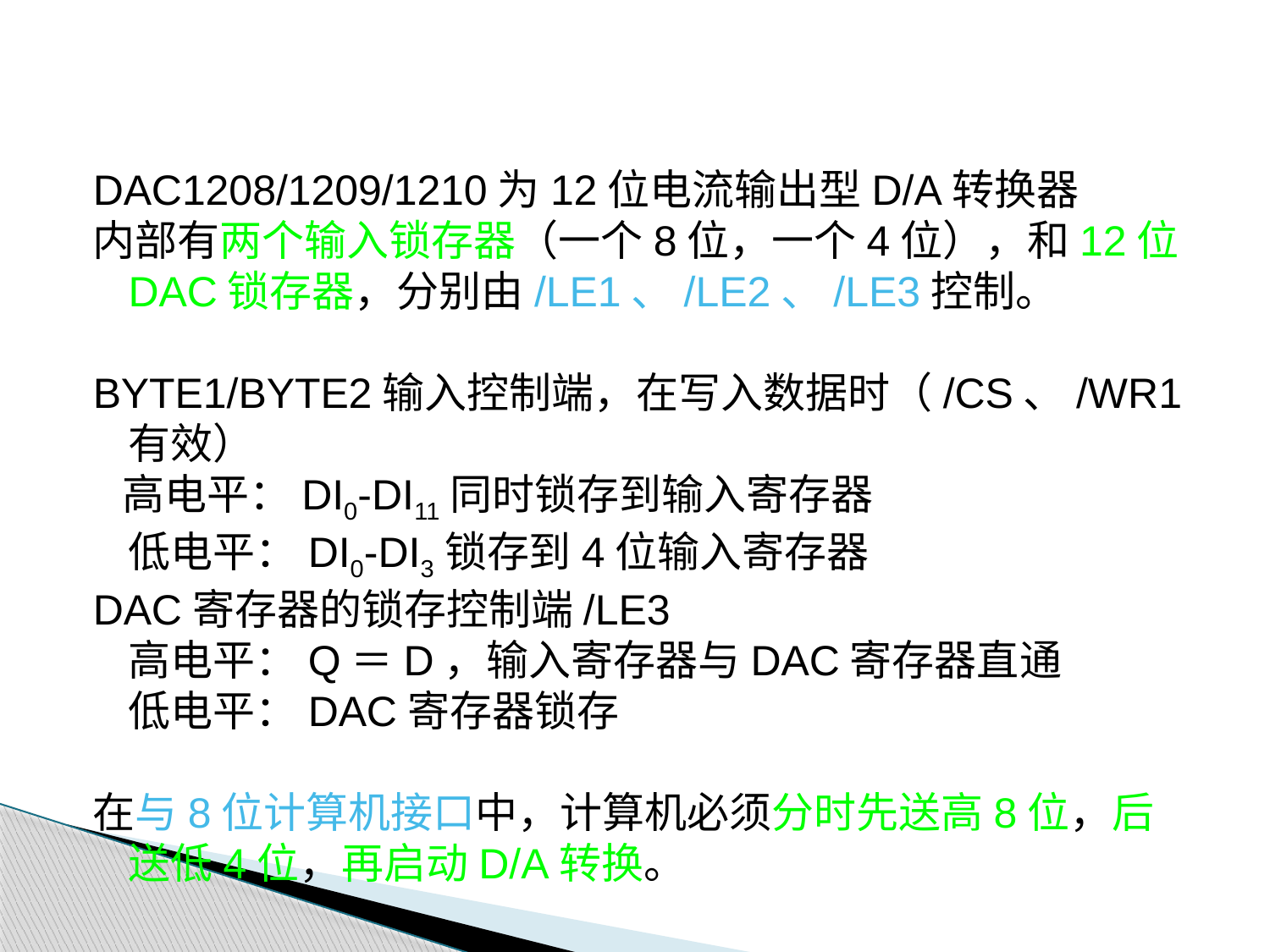

DAC1208/1209/1210为12位电流输出型D/A转换器
内部有两个输入锁存器（一个8位，一个4位），和12位DAC锁存器，分别由/LE1、/LE2、/LE3控制。

BYTE1/BYTE2输入控制端，在写入数据时（/CS、/WR1有效）
  高电平：DI0-DI11同时锁存到输入寄存器
	低电平：DI0-DI3锁存到4位输入寄存器
DAC寄存器的锁存控制端/LE3
	高电平：Q＝D，输入寄存器与DAC寄存器直通
	低电平：DAC寄存器锁存

在与8位计算机接口中，计算机必须分时先送高8位，后送低4位，再启动D/A转换。